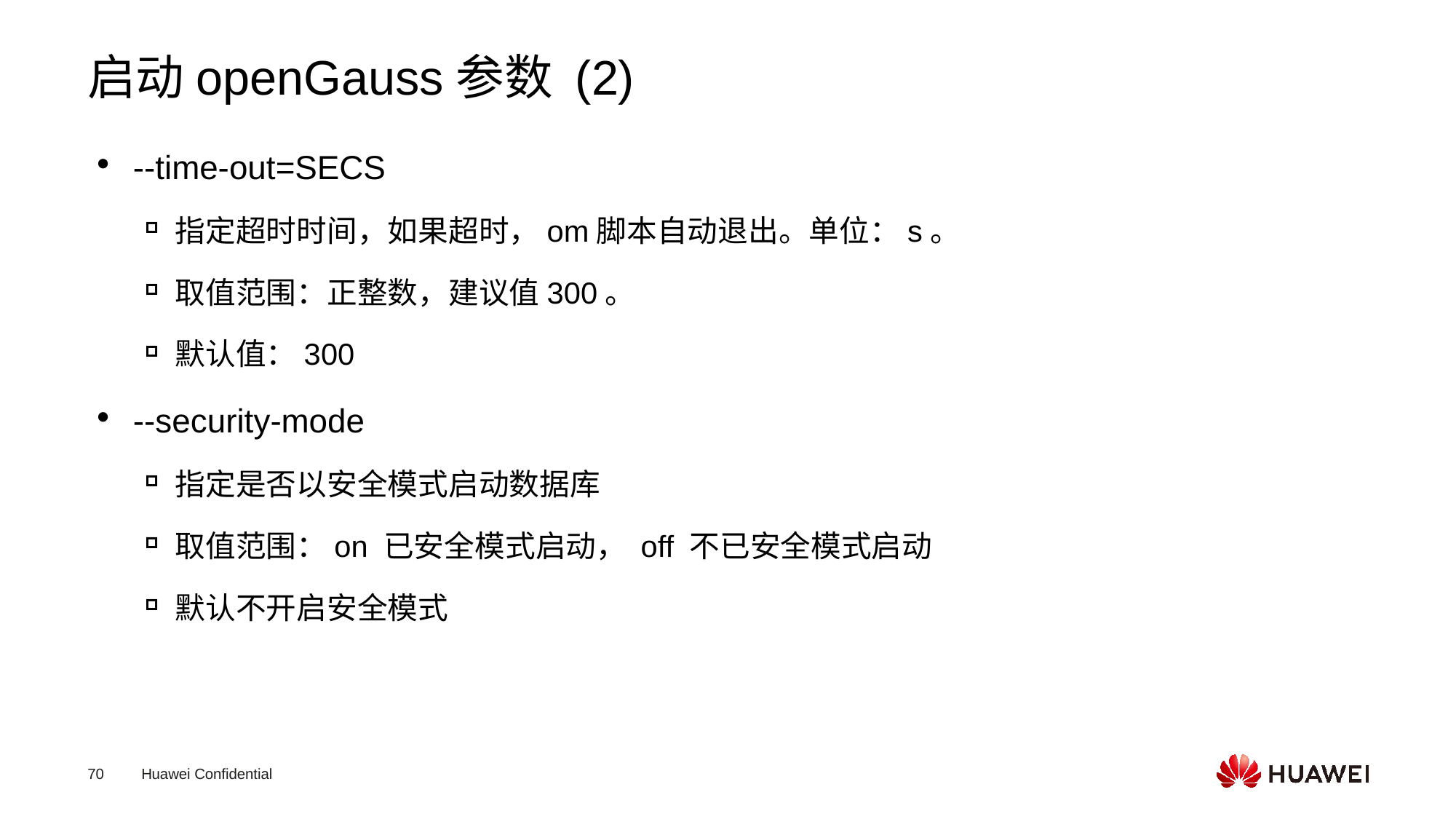

# 启动openGauss参数 (2)
--time-out=SECS
指定超时时间，如果超时，om脚本自动退出。单位：s。
取值范围：正整数，建议值300。
默认值：300
--security-mode
指定是否以安全模式启动数据库
取值范围：on 已安全模式启动， off 不已安全模式启动
默认不开启安全模式